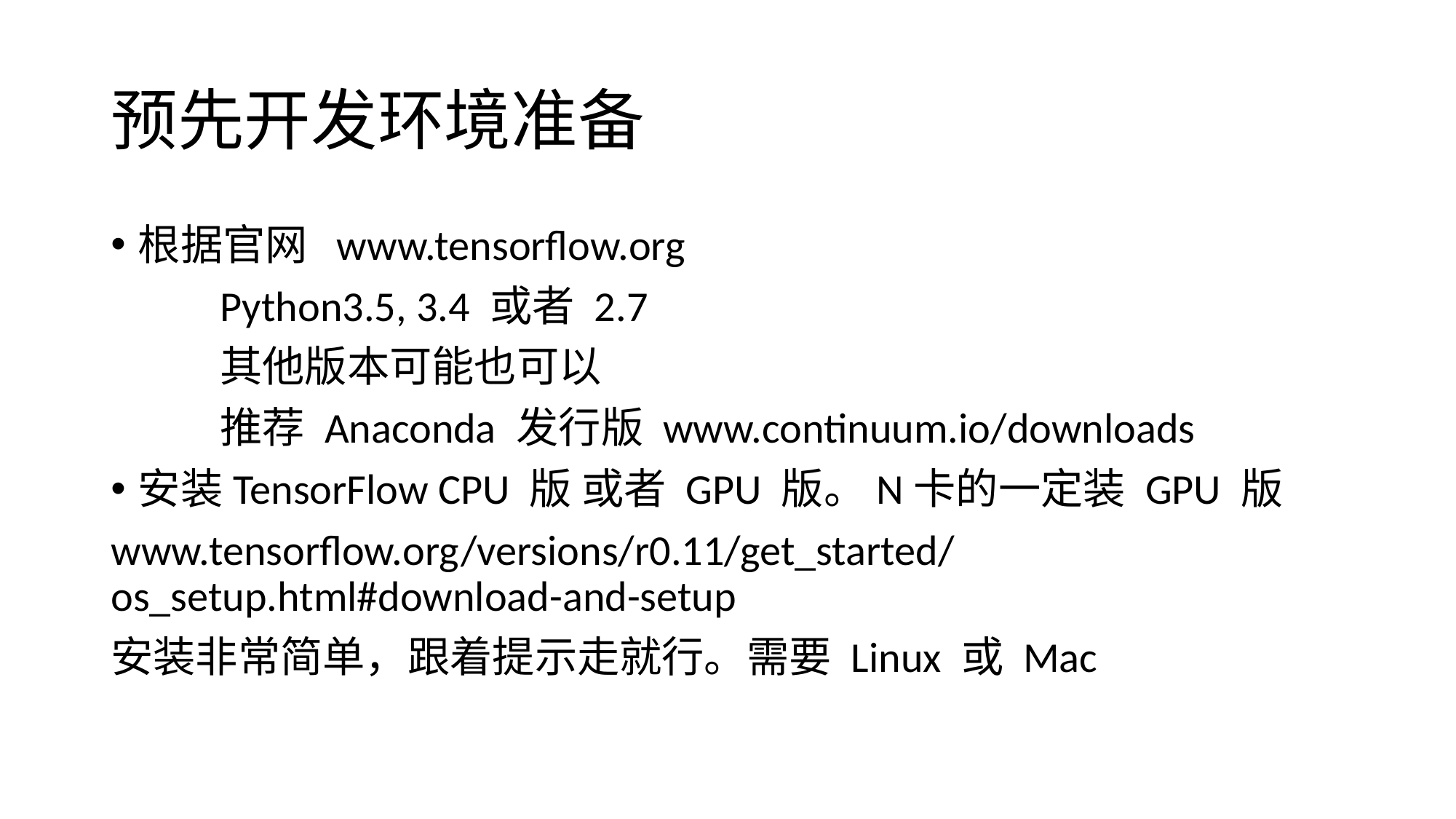

# 预先开发环境准备
根据官网  www.tensorflow.org
	Python3.5, 3.4 或者 2.7
	其他版本可能也可以
	推荐 Anaconda 发行版 www.continuum.io/downloads
安装TensorFlow CPU 版 或者 GPU 版。N卡的一定装 GPU 版
www.tensorflow.org/versions/r0.11/get_started/os_setup.html#download-and-setup
安装非常简单，跟着提示走就行。需要 Linux 或 Mac